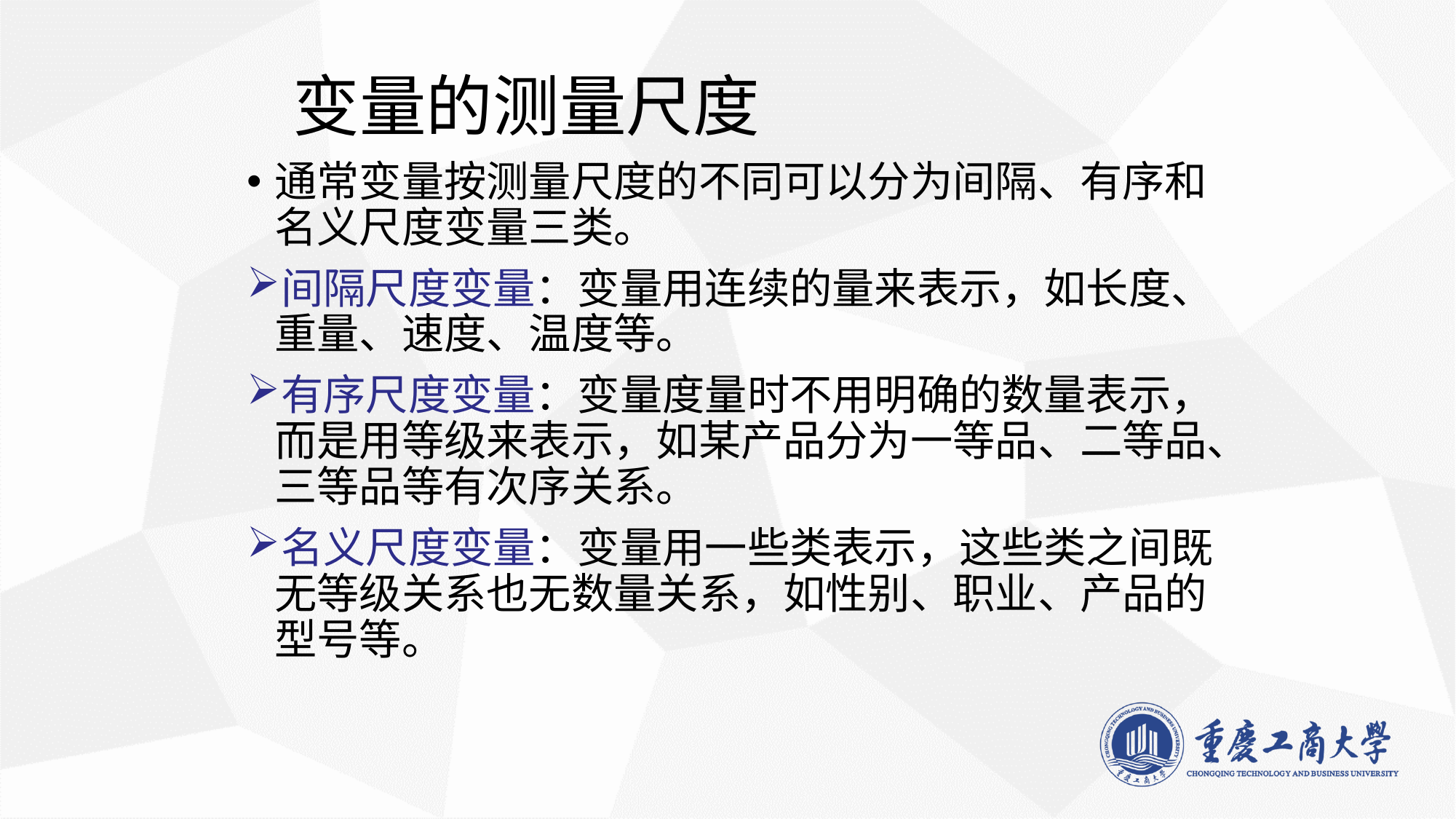

变量的测量尺度
通常变量按测量尺度的不同可以分为间隔、有序和名义尺度变量三类。
间隔尺度变量：变量用连续的量来表示，如长度、重量、速度、温度等。
有序尺度变量：变量度量时不用明确的数量表示，而是用等级来表示，如某产品分为一等品、二等品、三等品等有次序关系。
名义尺度变量：变量用一些类表示，这些类之间既无等级关系也无数量关系，如性别、职业、产品的型号等。